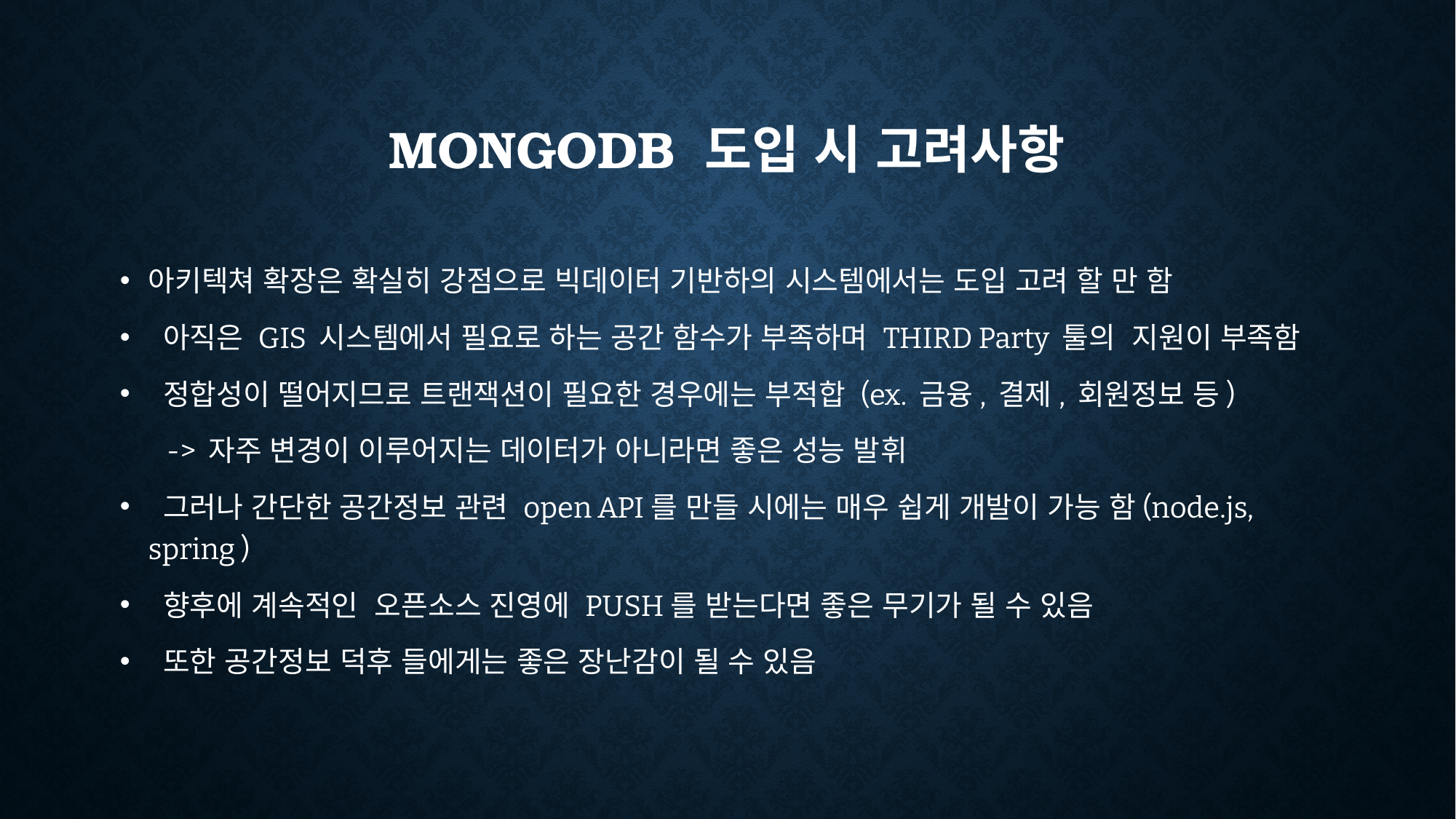

# MONGODB 도입 시 고려사항
아키텍쳐 확장은 확실히 강점으로 빅데이터 기반하의 시스템에서는 도입 고려 할 만 함
 아직은 GIS 시스템에서 필요로 하는 공간 함수가 부족하며 THIRD Party 툴의  지원이 부족함
 정합성이 떨어지므로 트랜잭션이 필요한 경우에는 부적합 (ex. 금융, 결제, 회원정보 등)
        -> 자주 변경이 이루어지는 데이터가 아니라면 좋은 성능 발휘
 그러나 간단한 공간정보 관련 open API를 만들 시에는 매우 쉽게 개발이 가능 함(node.js, spring )
 향후에 계속적인  오픈소스 진영에 PUSH를 받는다면 좋은 무기가 될 수 있음
 또한 공간정보 덕후 들에게는 좋은 장난감이 될 수 있음